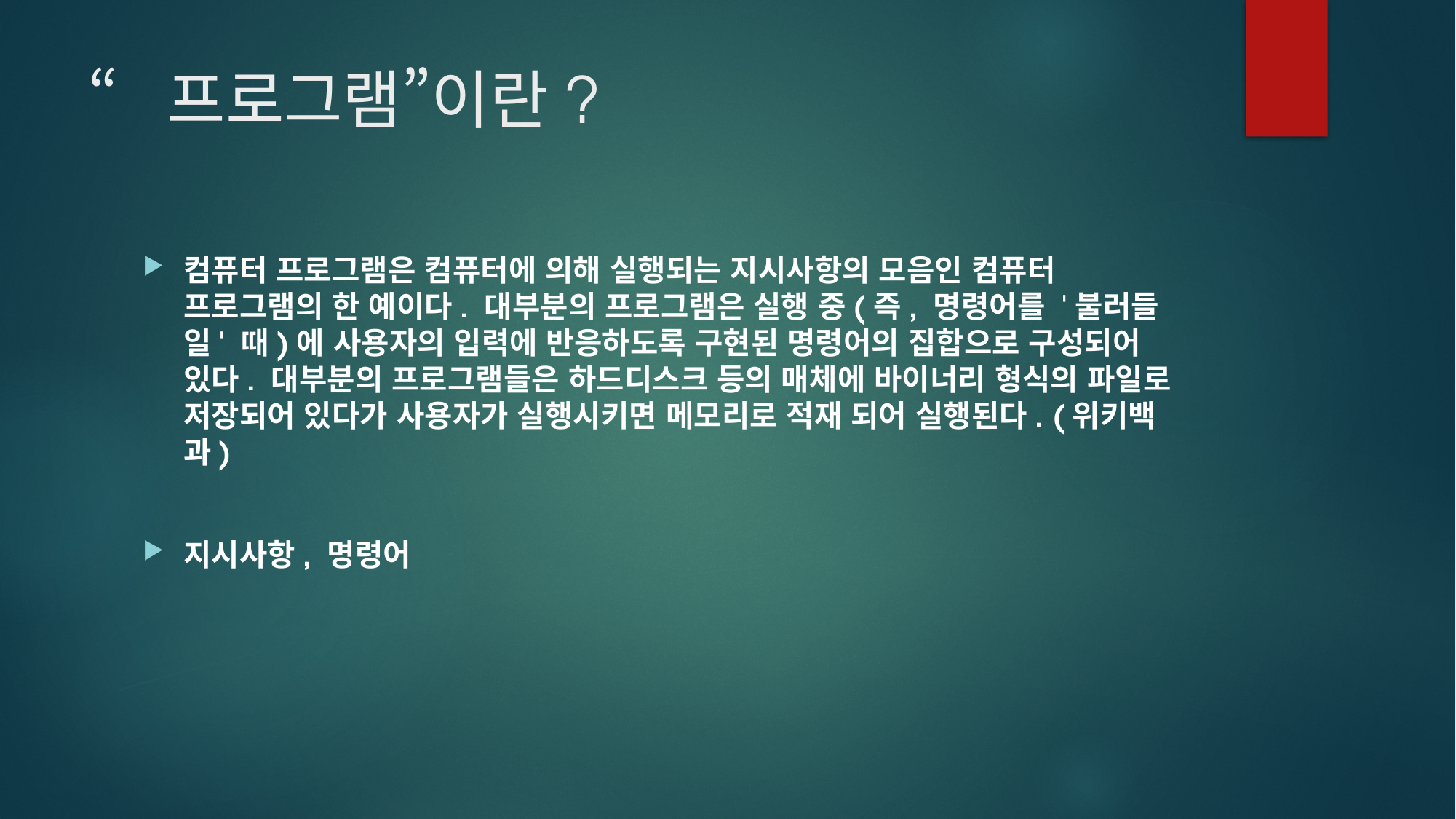

# “프로그램”이란?
컴퓨터 프로그램은 컴퓨터에 의해 실행되는 지시사항의 모음인 컴퓨터 프로그램의 한 예이다. 대부분의 프로그램은 실행 중(즉, 명령어를 '불러들일' 때)에 사용자의 입력에 반응하도록 구현된 명령어의 집합으로 구성되어 있다. 대부분의 프로그램들은 하드디스크 등의 매체에 바이너리 형식의 파일로 저장되어 있다가 사용자가 실행시키면 메모리로 적재 되어 실행된다. (위키백과)

지시사항, 명령어